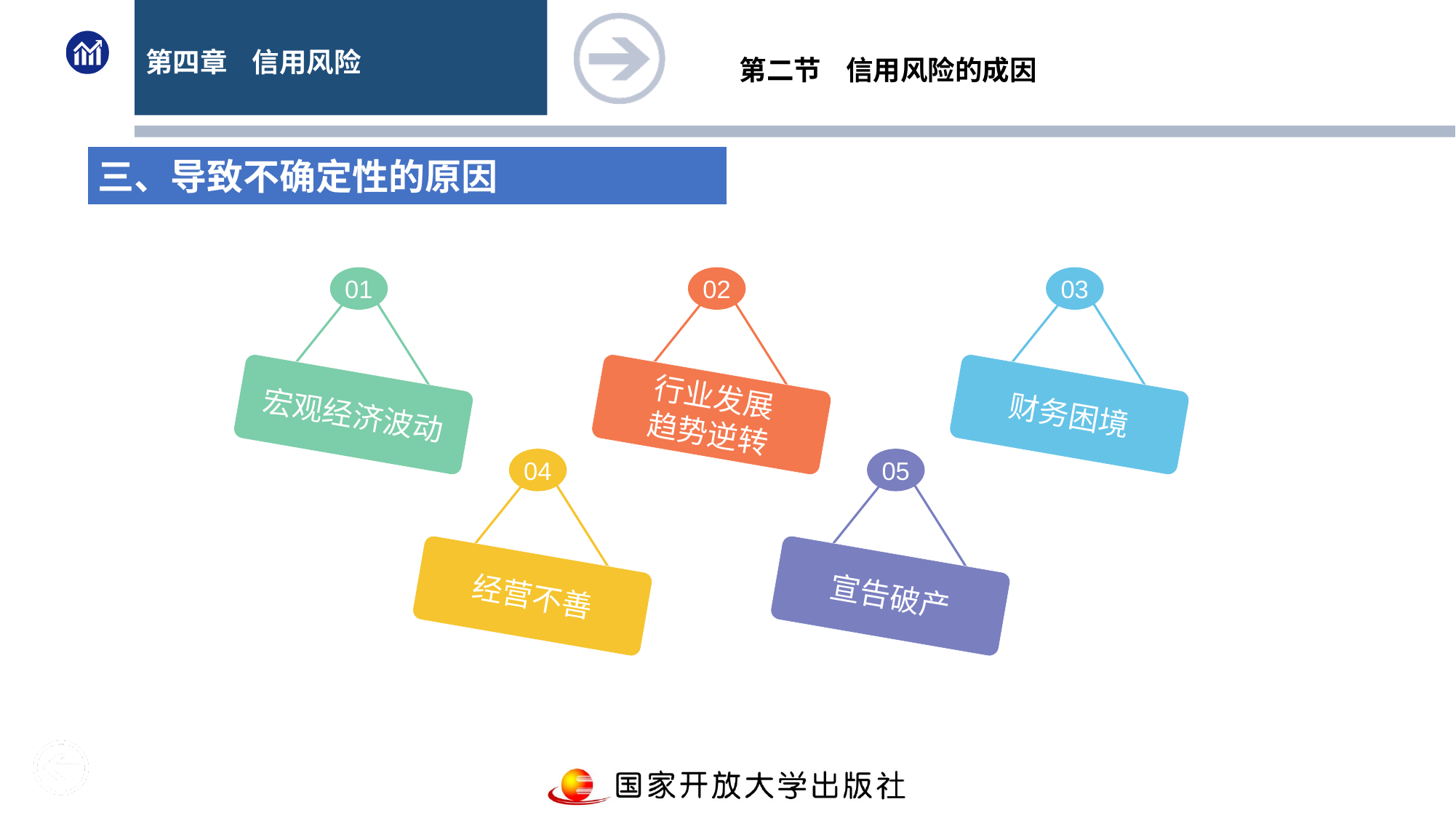

第二节    信用风险的成因
第四章    信用风险
三、导致不确定性的原因
01
02
03

宏观经济波动
行业发展
趋势逆转
财务困境
04
05

经营不善
宣告破产